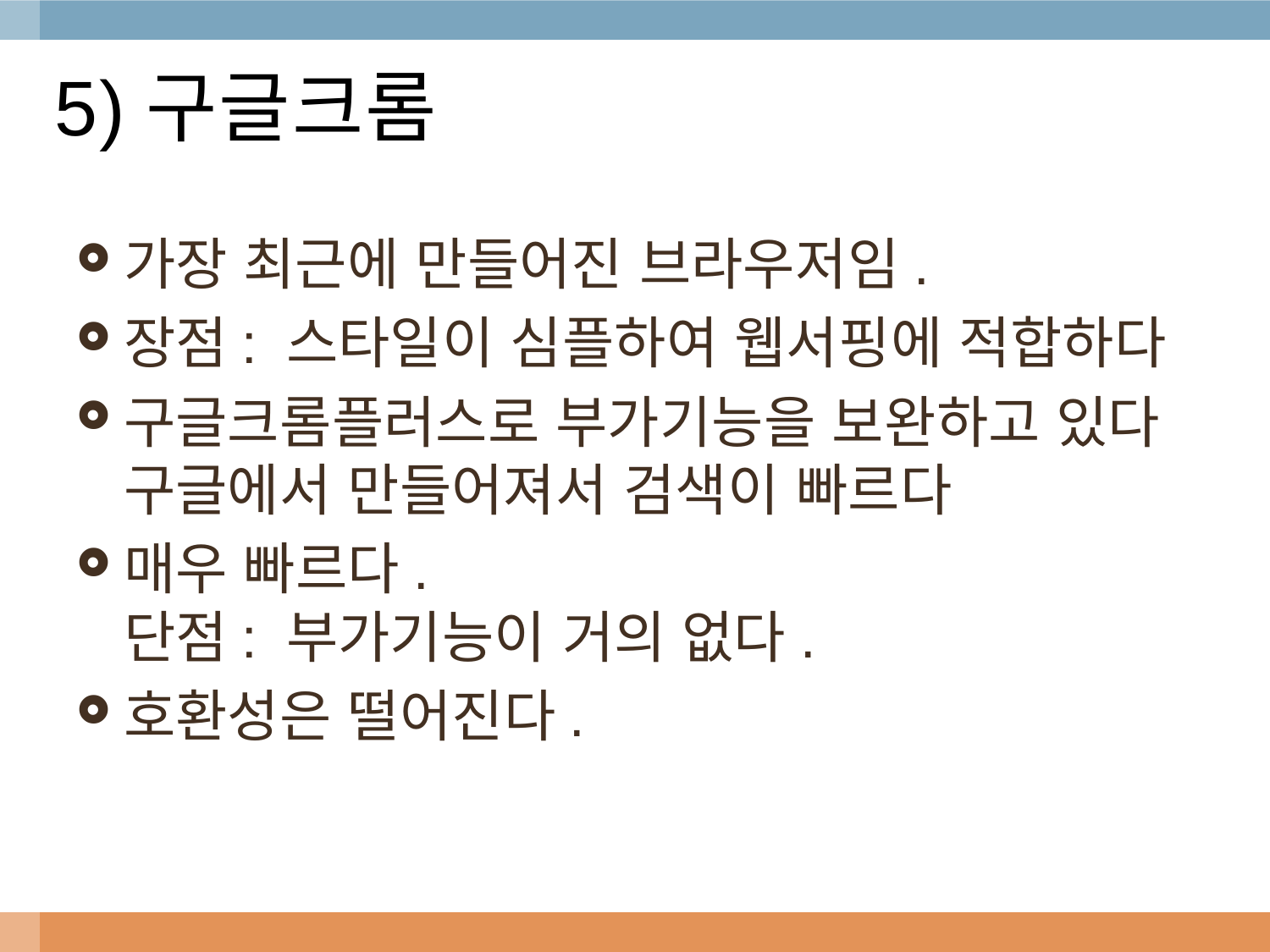

# 5)구글크롬
가장 최근에 만들어진 브라우저임.
장점: 스타일이 심플하여 웹서핑에 적합하다
구글크롬플러스로 부가기능을 보완하고 있다
구글에서 만들어져서 검색이 빠르다
매우 빠르다.
단점: 부가기능이 거의 없다.
호환성은 떨어진다.